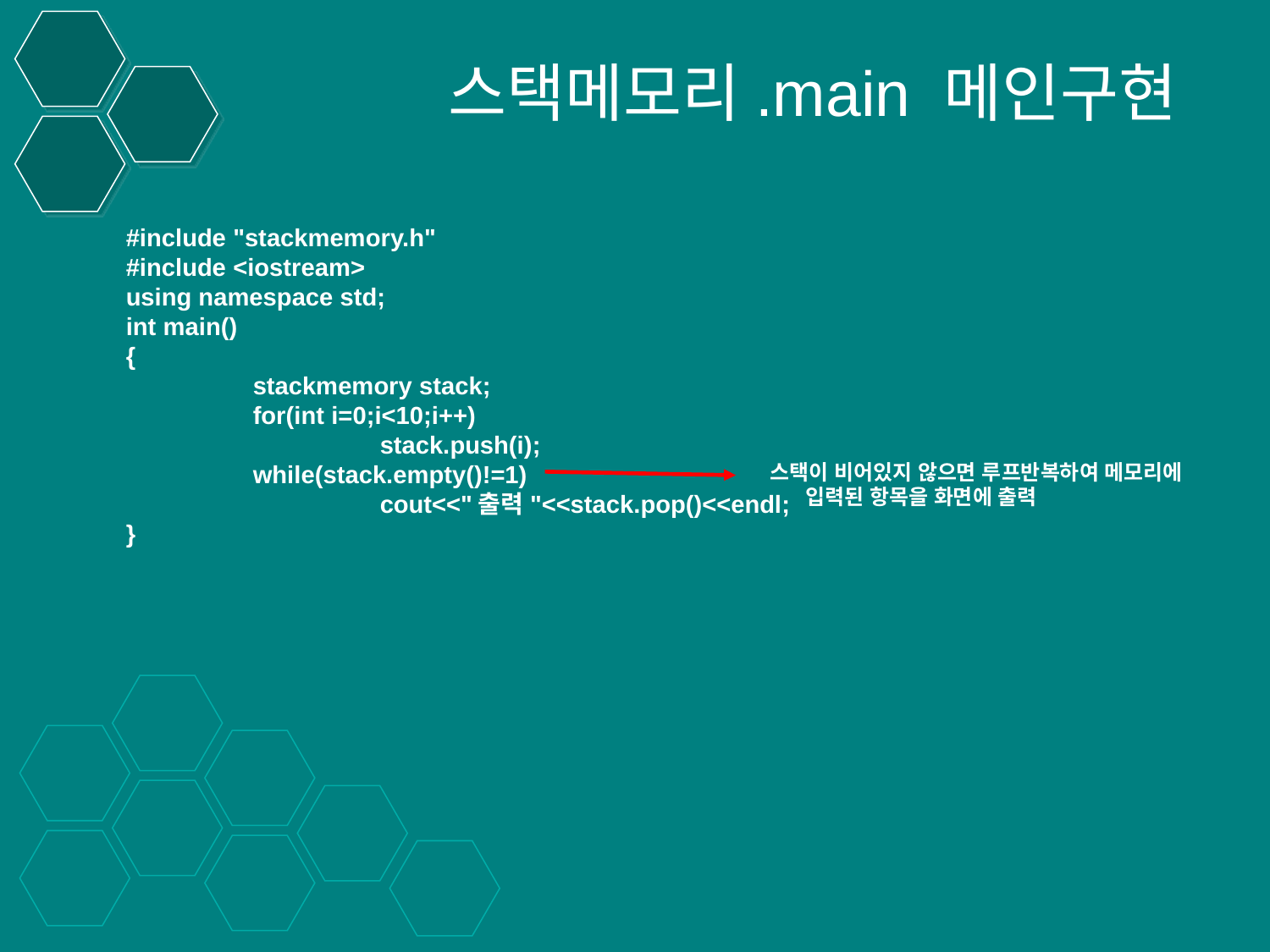

# 스택메모리.main 메인구현
#include "stackmemory.h"
#include <iostream>
using namespace std;
int main()
{
	stackmemory stack;
	for(int i=0;i<10;i++)
		stack.push(i);
	while(stack.empty()!=1)
		cout<<"출력"<<stack.pop()<<endl;
}
스택이 비어있지 않으면 루프반복하여 메모리에
      입력된 항목을 화면에 출력